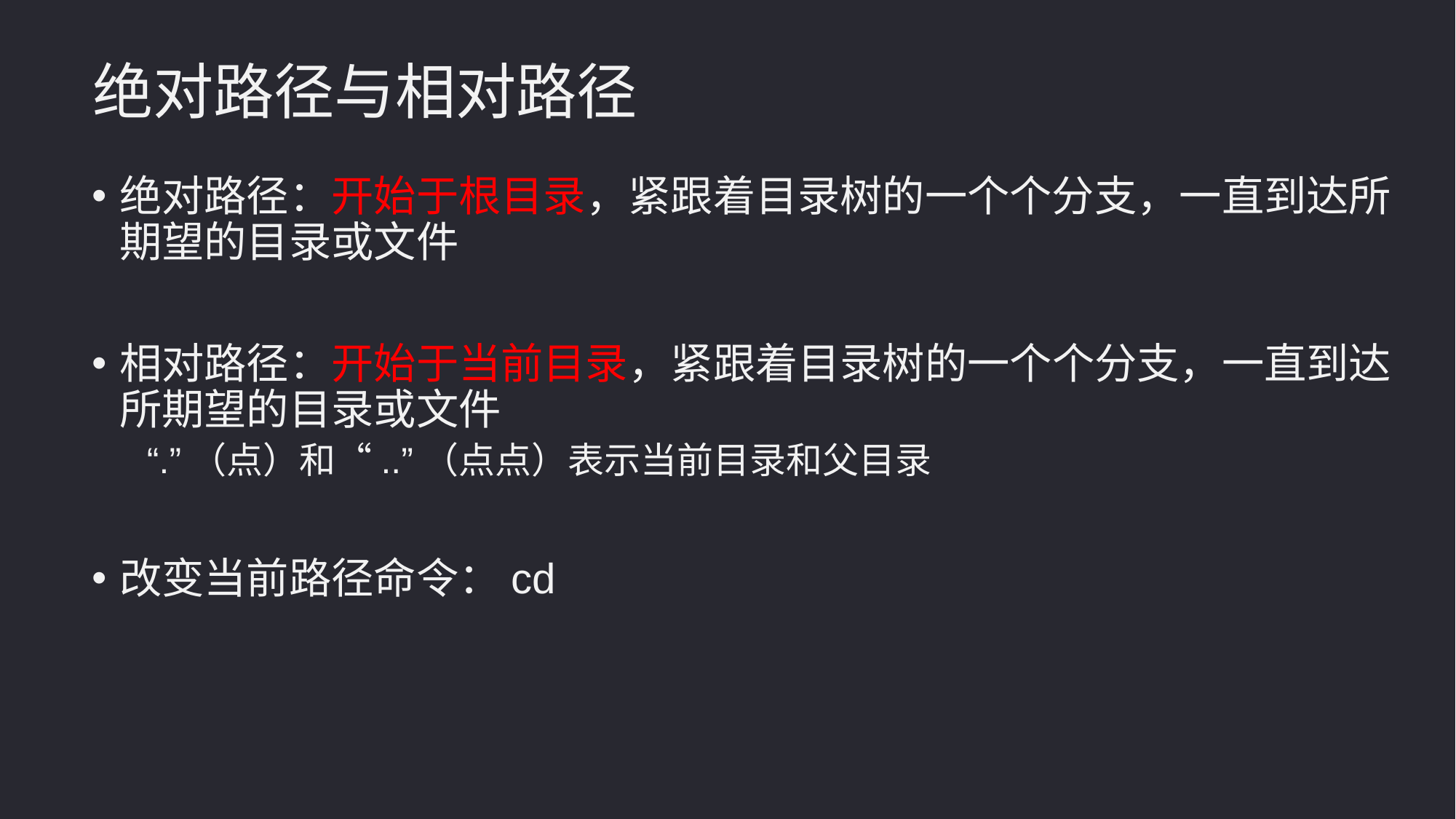

绝对路径与相对路径
绝对路径：开始于根目录，紧跟着目录树的一个个分支，一直到达所期望的目录或文件

相对路径：开始于当前目录，紧跟着目录树的一个个分支，一直到达所期望的目录或文件
“.”（点）和“..”（点点）表示当前目录和父目录

改变当前路径命令：cd